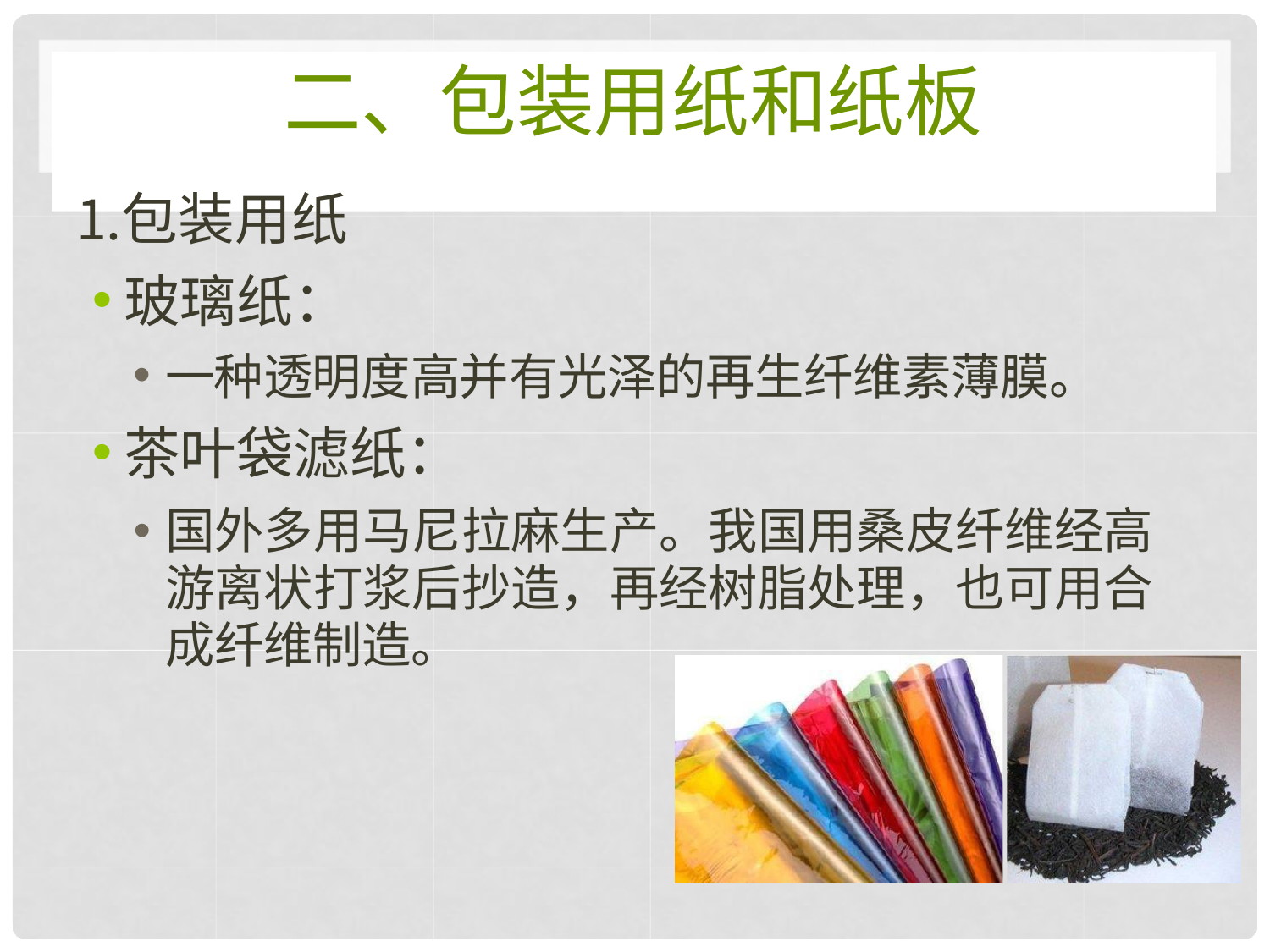

# 二、包装用纸和纸板
包装用纸
玻璃纸：
一种透明度高并有光泽的再生纤维素薄膜。
茶叶袋滤纸：
国外多用马尼拉麻生产。我国用桑皮纤维经高 游离状打浆后抄造，再经树脂处理，也可用合 成纤维制造。